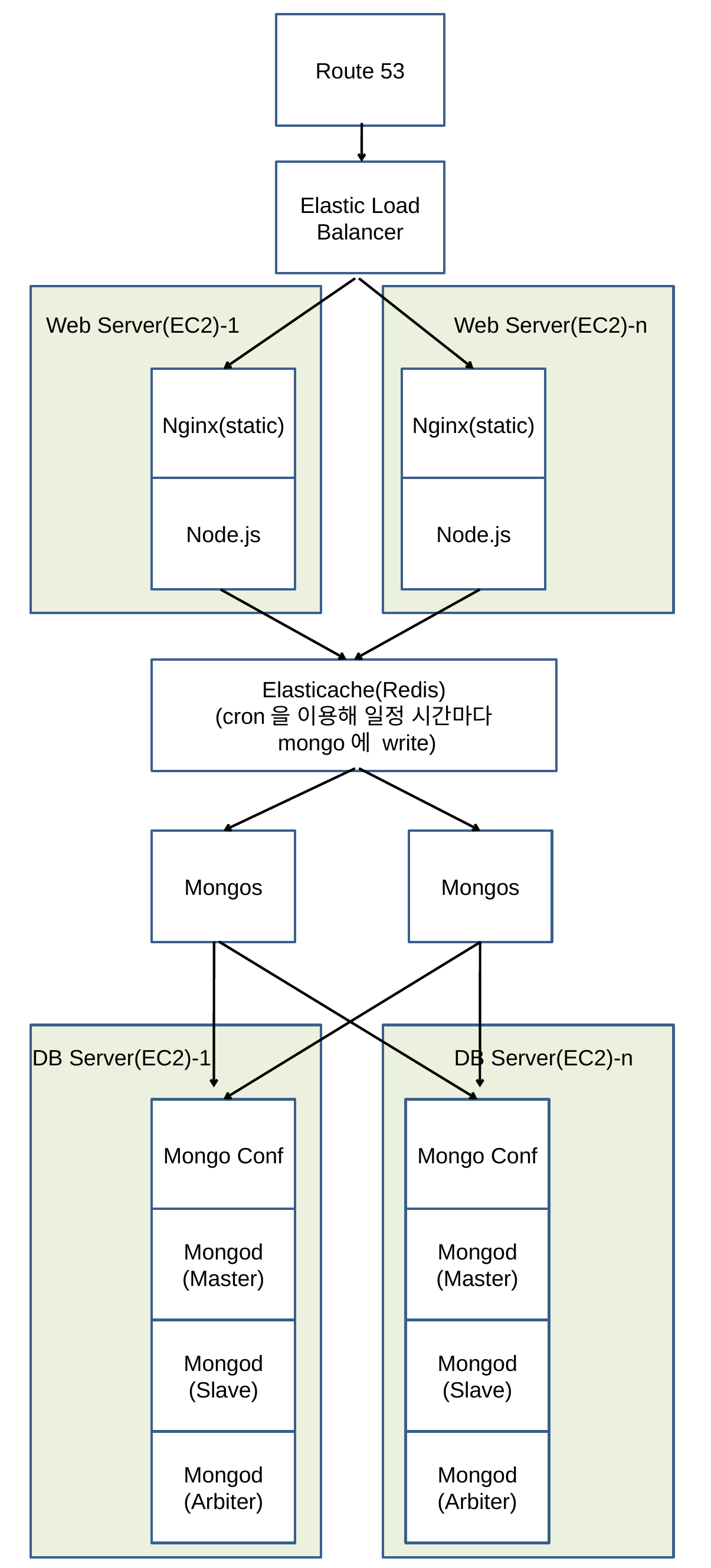

Route 53
Elastic Load Balancer
Web Server(EC2)-1
Web Server(EC2)-n
Nginx(static)
Node.js
Nginx(static)
Node.js
Elasticache(Redis)
(cron을 이용해 일정 시간마다
 mongo에 write)
Mongos
Mongos
DB Server(EC2)-1
DB Server(EC2)-n
Mongo Conf
Mongod
(Master)
Mongod
(Slave)
Mongod
(Arbiter)
Mongo Conf
Mongod
(Master)
Mongod
(Slave)
Mongod
(Arbiter)